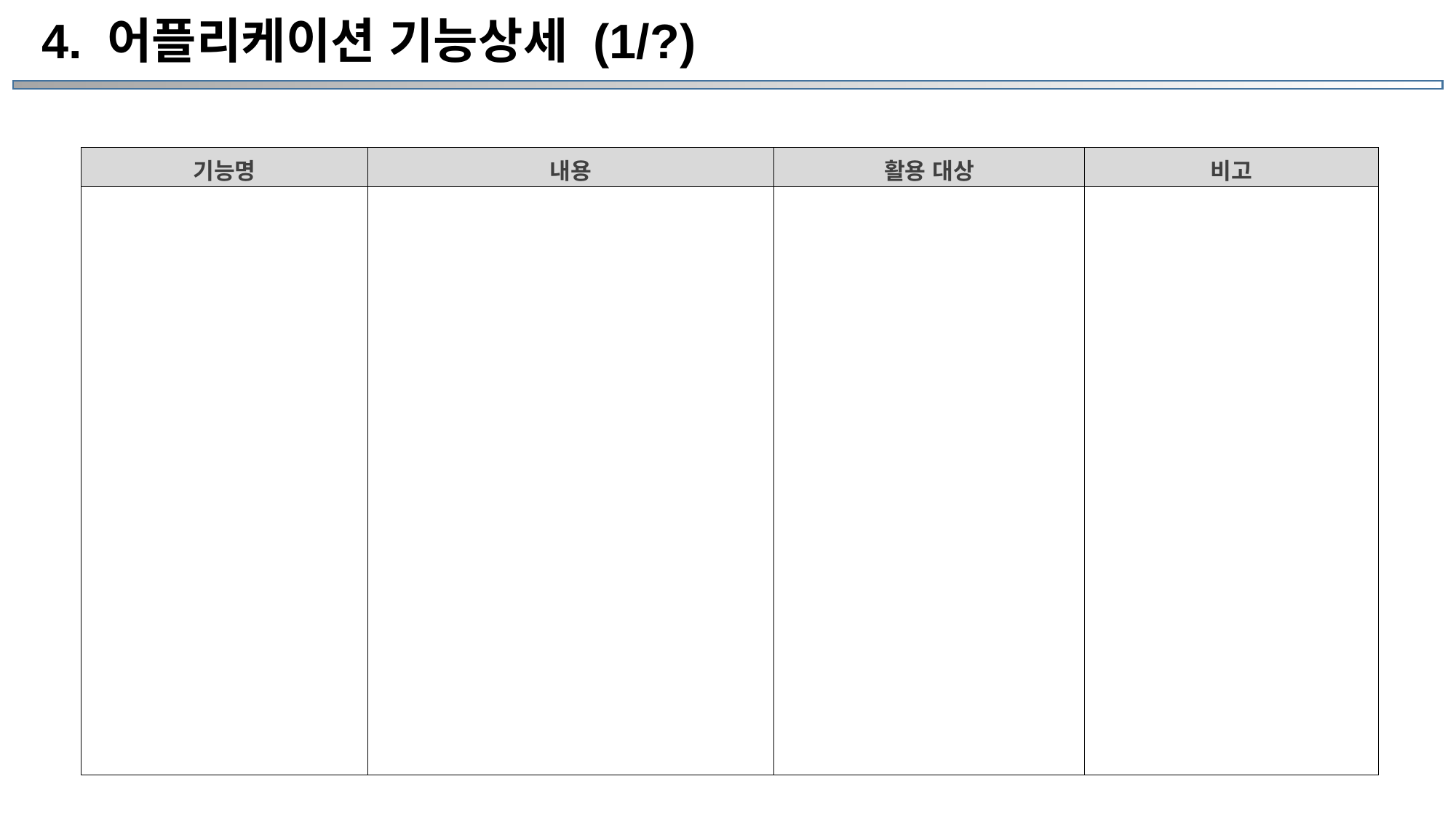

4. 어플리케이션 기능상세 (1/?)
| 기능명 | 내용 | 활용 대상 | 비고 |
| --- | --- | --- | --- |
|  |  |  |  |